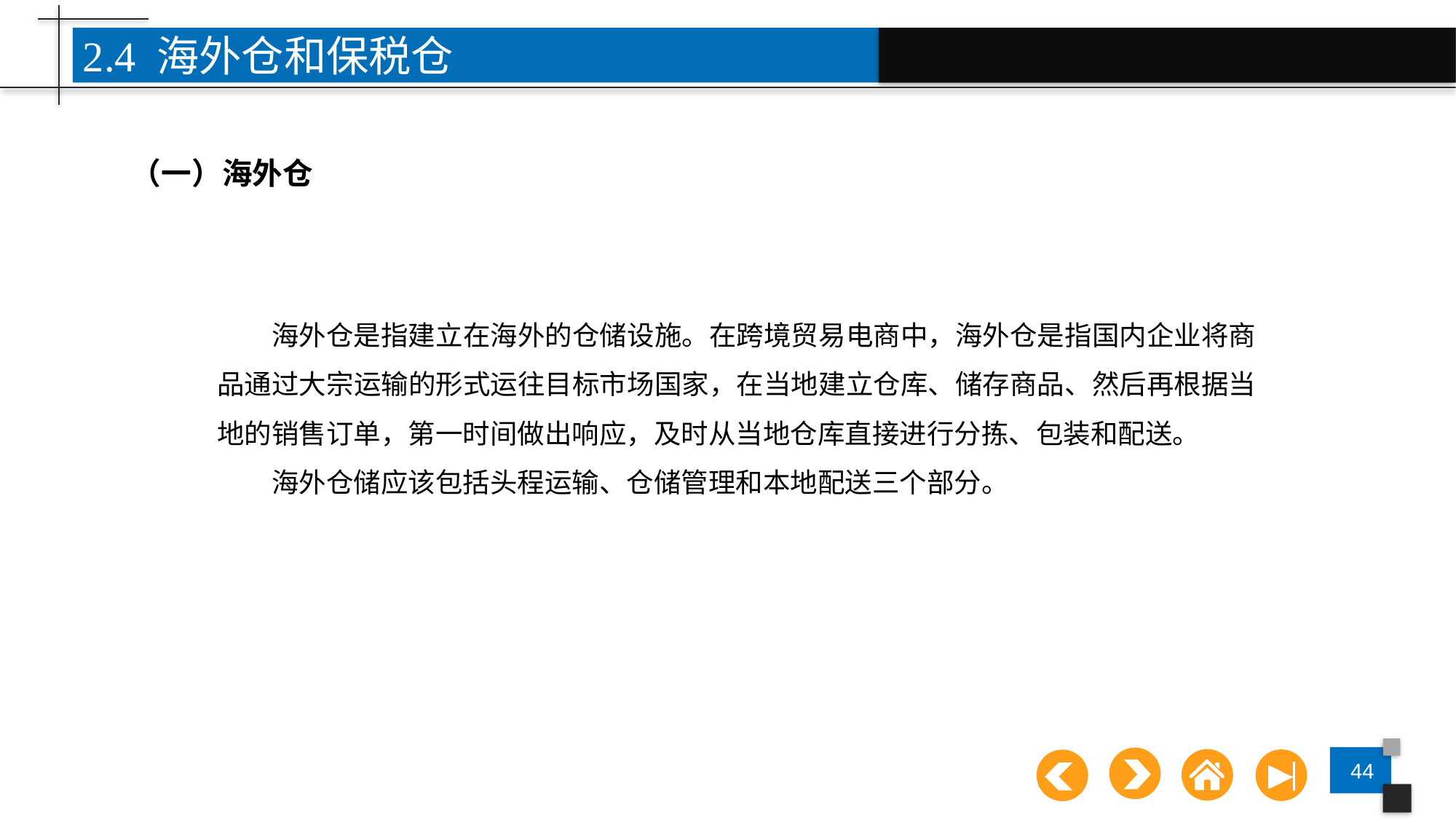

2.4 海外仓和保税仓
（一）海外仓
点击添加文本
海外仓是指建立在海外的仓储设施。在跨境贸易电商中，海外仓是指国内企业将商品通过大宗运输的形式运往目标市场国家，在当地建立仓库、储存商品、然后再根据当地的销售订单，第一时间做出响应，及时从当地仓库直接进行分拣、包装和配送。
海外仓储应该包括头程运输、仓储管理和本地配送三个部分。
点击添加文本
点击添加文本
点击添加文本